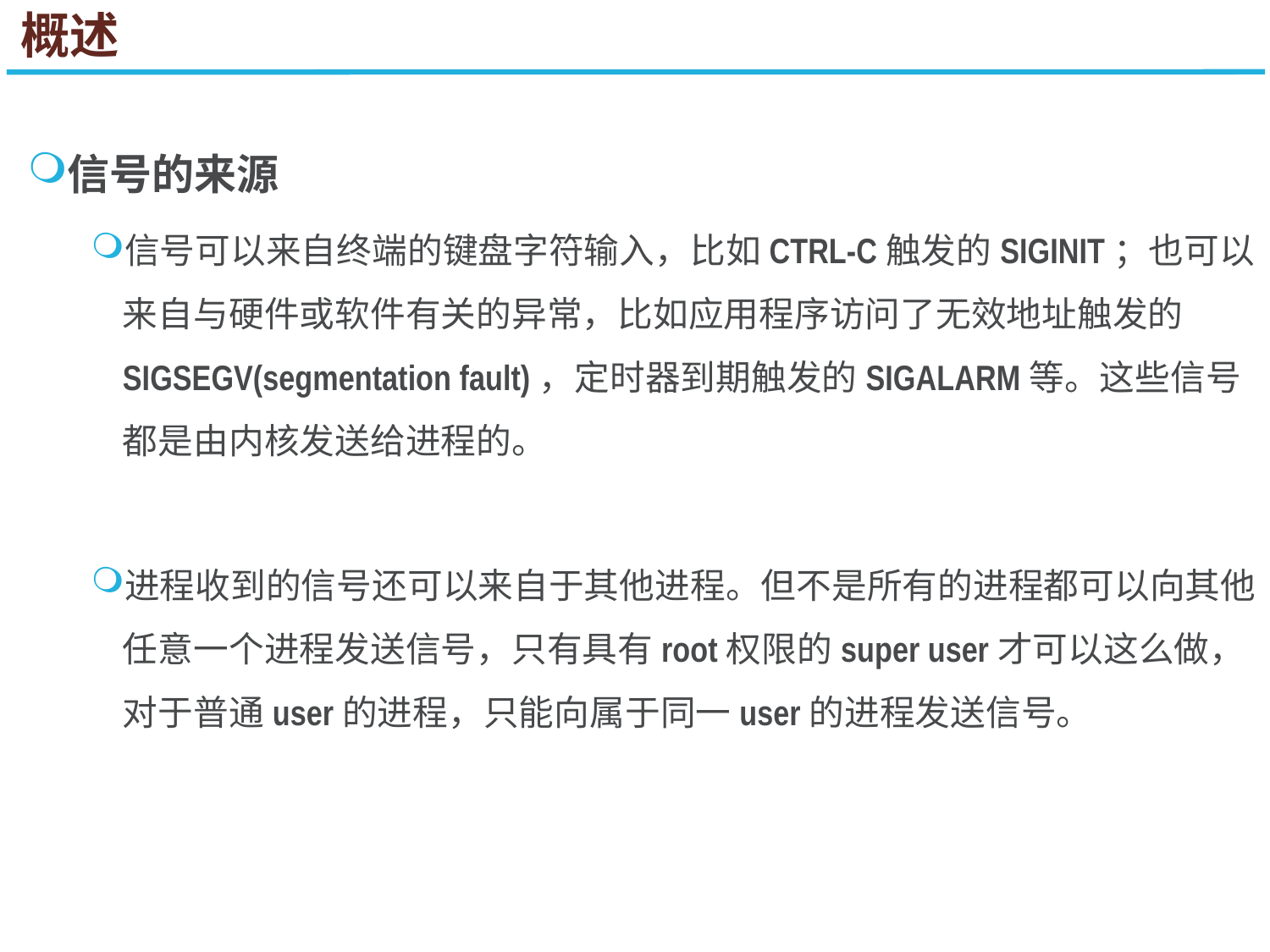

概述
信号的来源
信号可以来自终端的键盘字符输入，比如CTRL-C触发的SIGINIT；也可以来自与硬件或软件有关的异常，比如应用程序访问了无效地址触发的SIGSEGV(segmentation fault)，定时器到期触发的SIGALARM等。这些信号都是由内核发送给进程的。

进程收到的信号还可以来自于其他进程。但不是所有的进程都可以向其他任意一个进程发送信号，只有具有root权限的super user才可以这么做，对于普通user的进程，只能向属于同一user的进程发送信号。